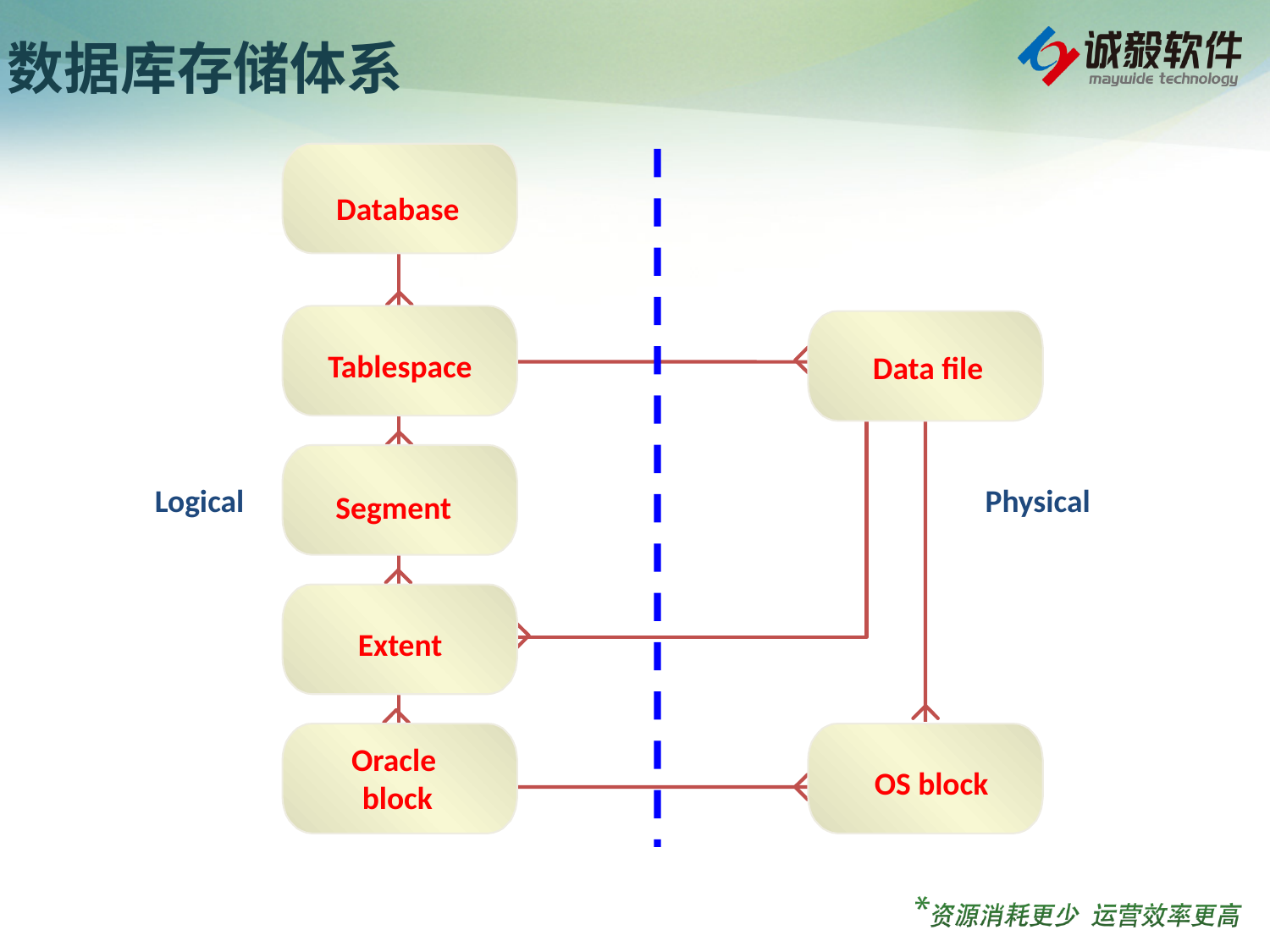

数据库存储体系

Database

Tablespace
Data file

Logical
Physical
Segment

Extent

Oracle
 block
OS block